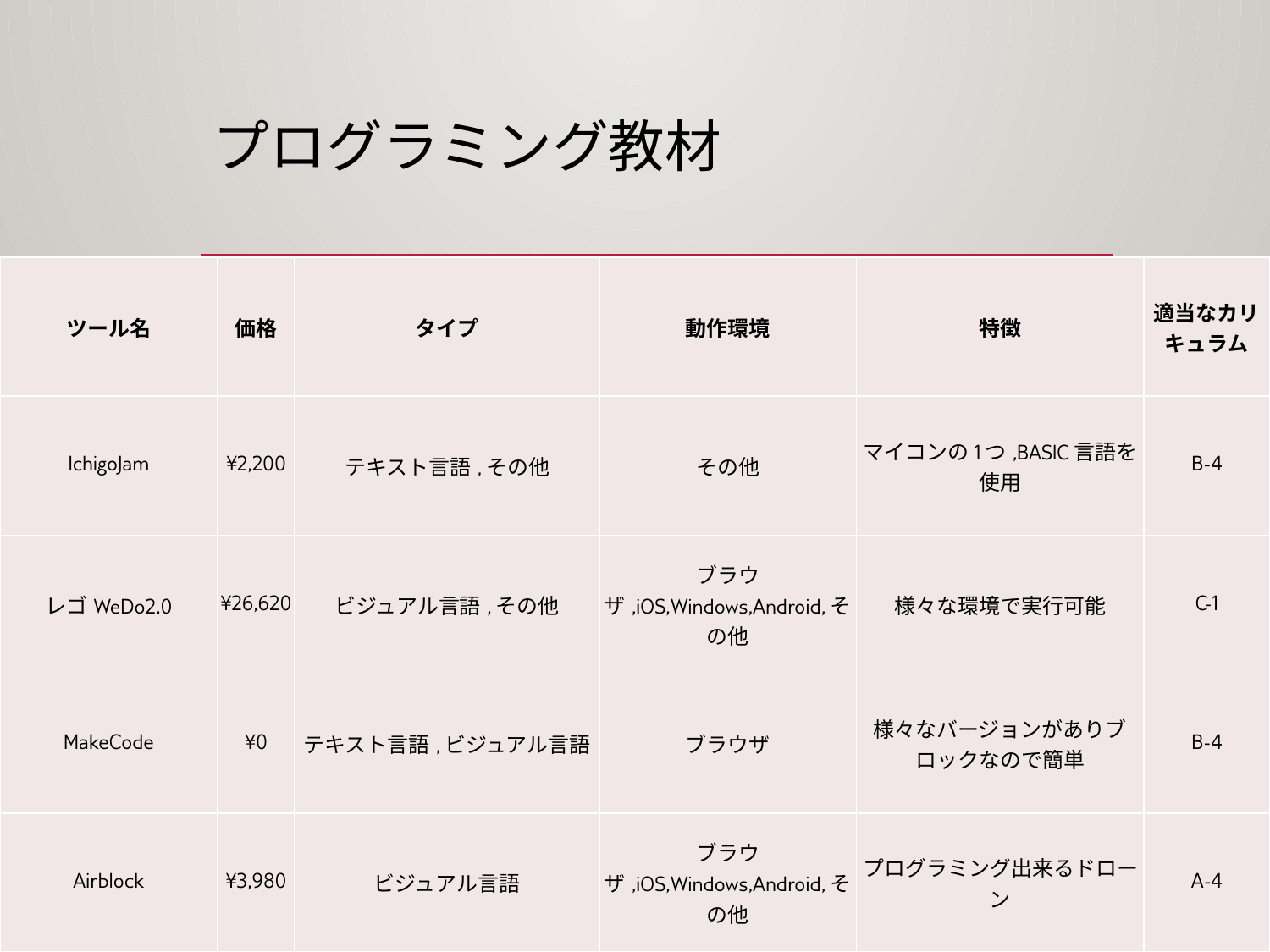

# プログラミング教材
| ツール名 | 価格 | タイプ | 動作環境 | 特徴 | 適当なカリキュラム |
| --- | --- | --- | --- | --- | --- |
| IchigoJam | ¥2,200 | テキスト言語,その他 | その他 | マイコンの1つ,BASIC言語を使用 | B-4 |
| レゴWeDo2.0 | ¥26,620 | ビジュアル言語,その他 | ブラウザ,iOS,Windows,Android,その他 | 様々な環境で実行可能 | C-1 |
| MakeCode | ¥0 | テキスト言語,ビジュアル言語 | ブラウザ | 様々なバージョンがありブロックなので簡単 | B-4 |
| Airblock | ¥3,980 | ビジュアル言語 | ブラウザ,iOS,Windows,Android,その他 | プログラミング出来るドローン | A-4 |